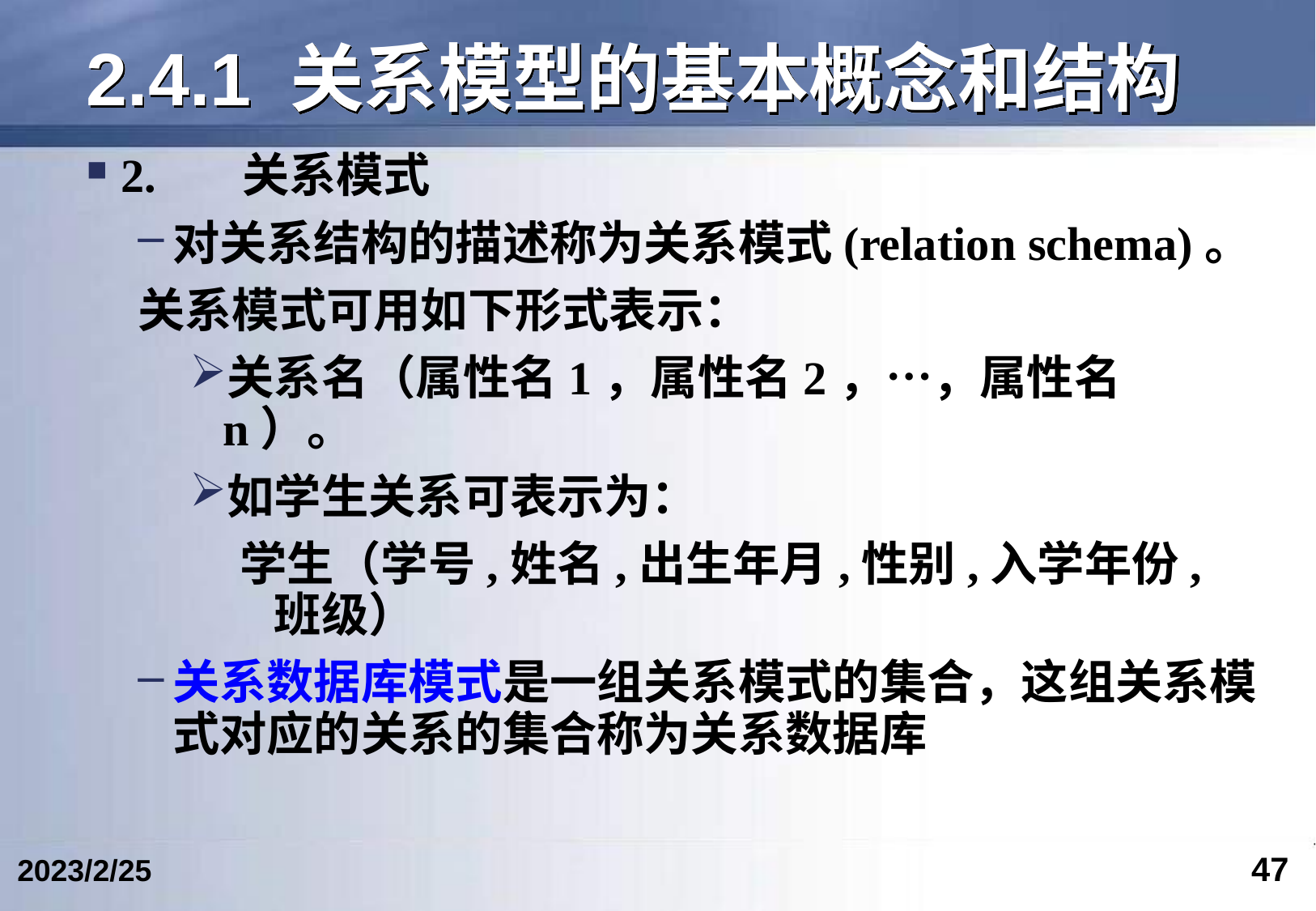

# 2.4.1 关系模型的基本概念和结构
2.	关系模式
对关系结构的描述称为关系模式(relation schema)。
关系模式可用如下形式表示：
关系名（属性名1，属性名2，…，属性名n）。
如学生关系可表示为：
学生（学号,姓名,出生年月,性别,入学年份,班级）
关系数据库模式是一组关系模式的集合，这组关系模式对应的关系的集合称为关系数据库
47
2023/2/25